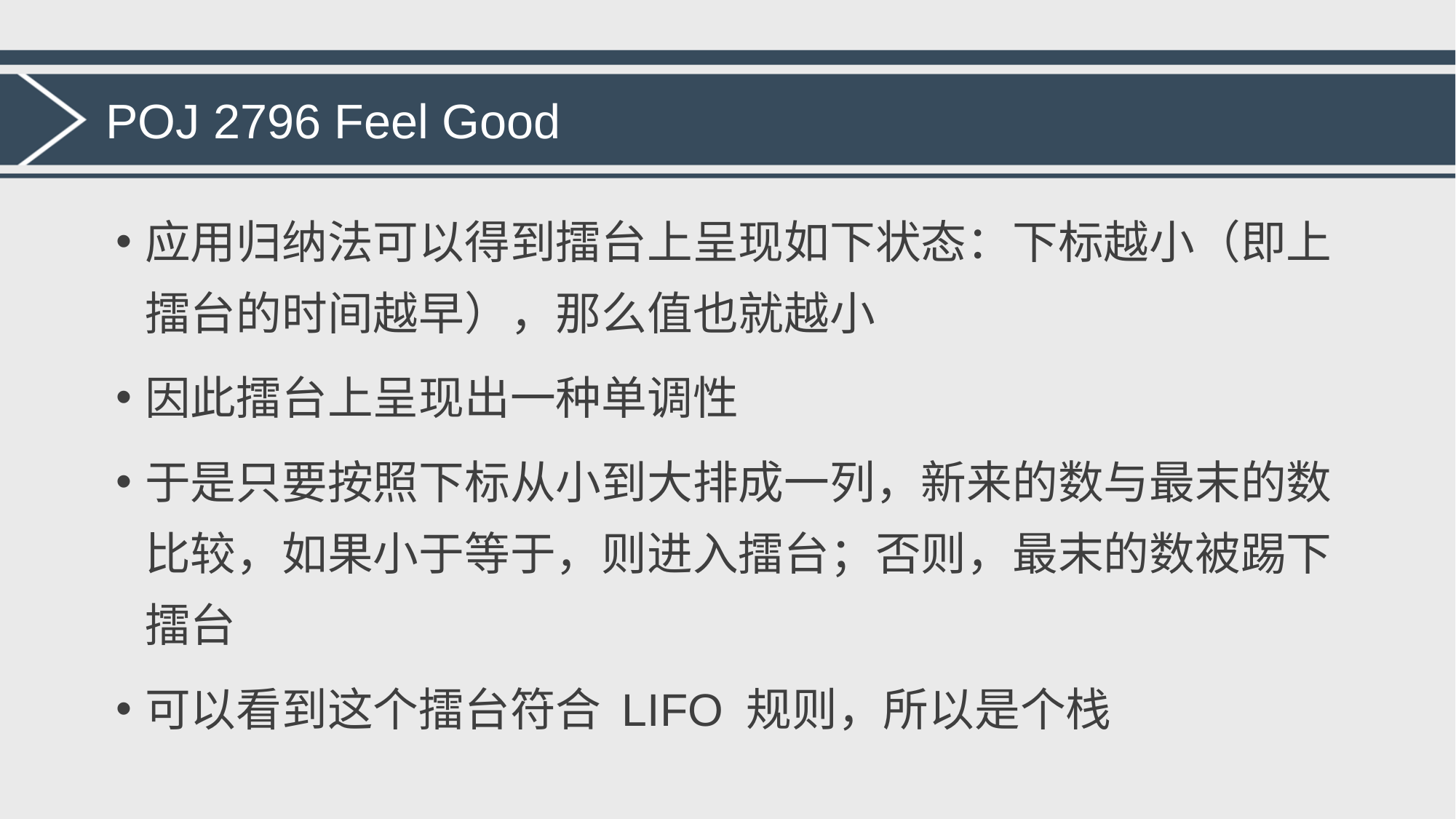

# POJ 2796 Feel Good
应用归纳法可以得到擂台上呈现如下状态：下标越小（即上擂台的时间越早），那么值也就越小
因此擂台上呈现出一种单调性
于是只要按照下标从小到大排成一列，新来的数与最末的数比较，如果小于等于，则进入擂台；否则，最末的数被踢下擂台
可以看到这个擂台符合 LIFO 规则，所以是个栈